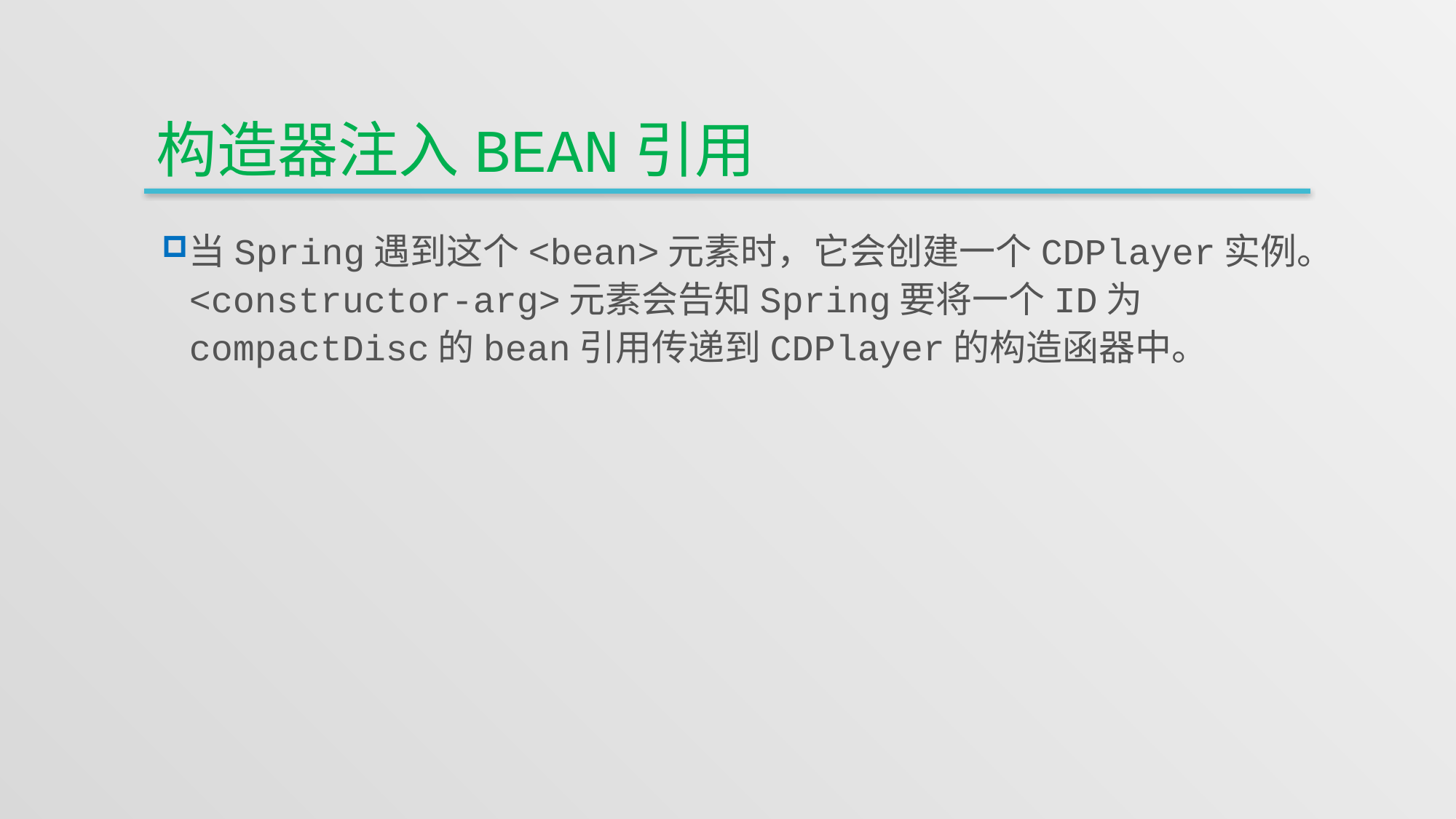

# 构造器注入bean引用
当Spring遇到这个<bean>元素时，它会创建一个CDPlayer实例。<constructor-arg>元素会告知Spring要将一个ID为compactDisc的bean引用传递到CDPlayer的构造函器中。